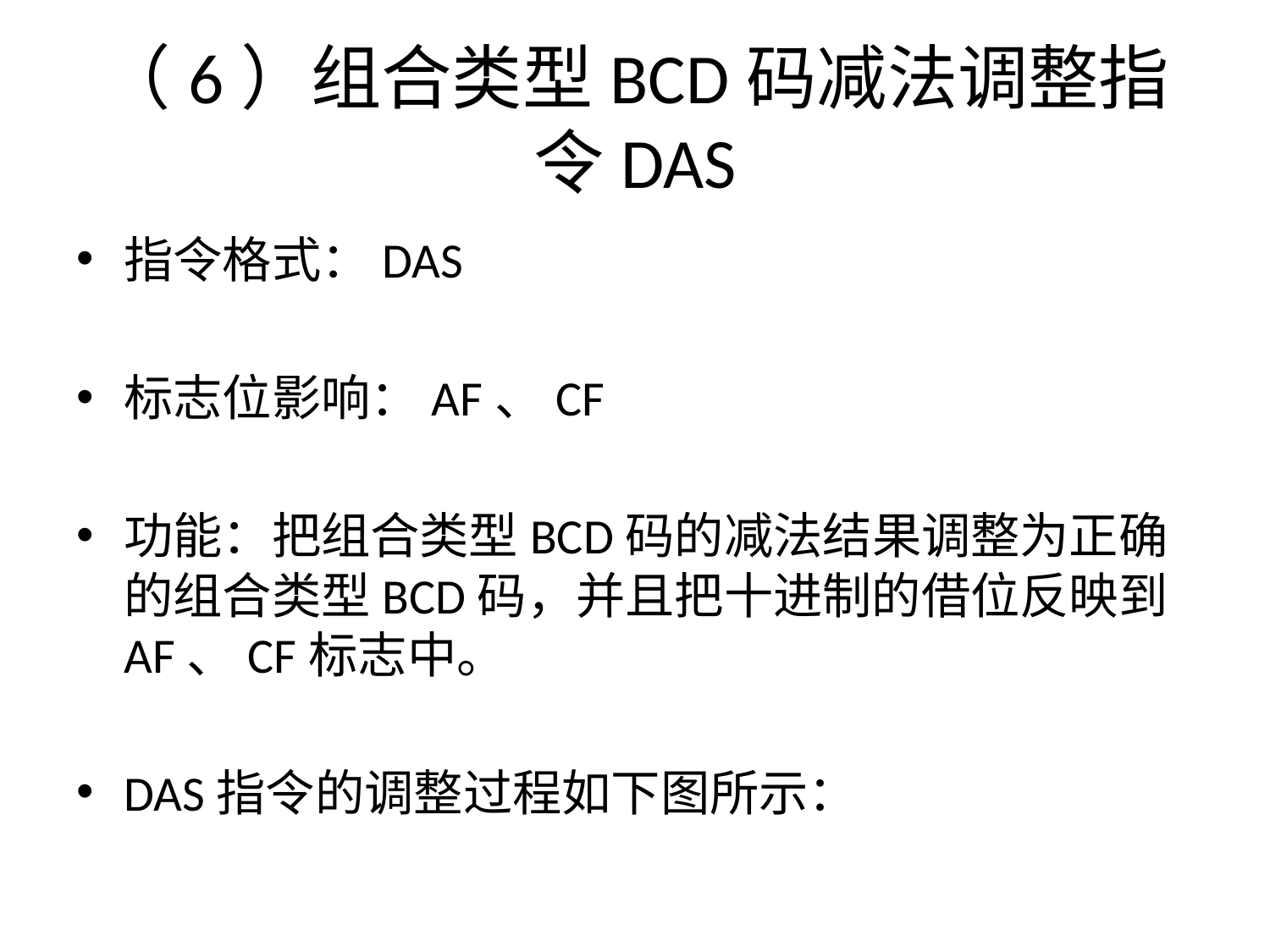

# （6）组合类型BCD码减法调整指令DAS
指令格式：DAS

标志位影响：AF、CF

功能：把组合类型BCD码的减法结果调整为正确的组合类型BCD码，并且把十进制的借位反映到AF、CF标志中。

DAS指令的调整过程如下图所示：